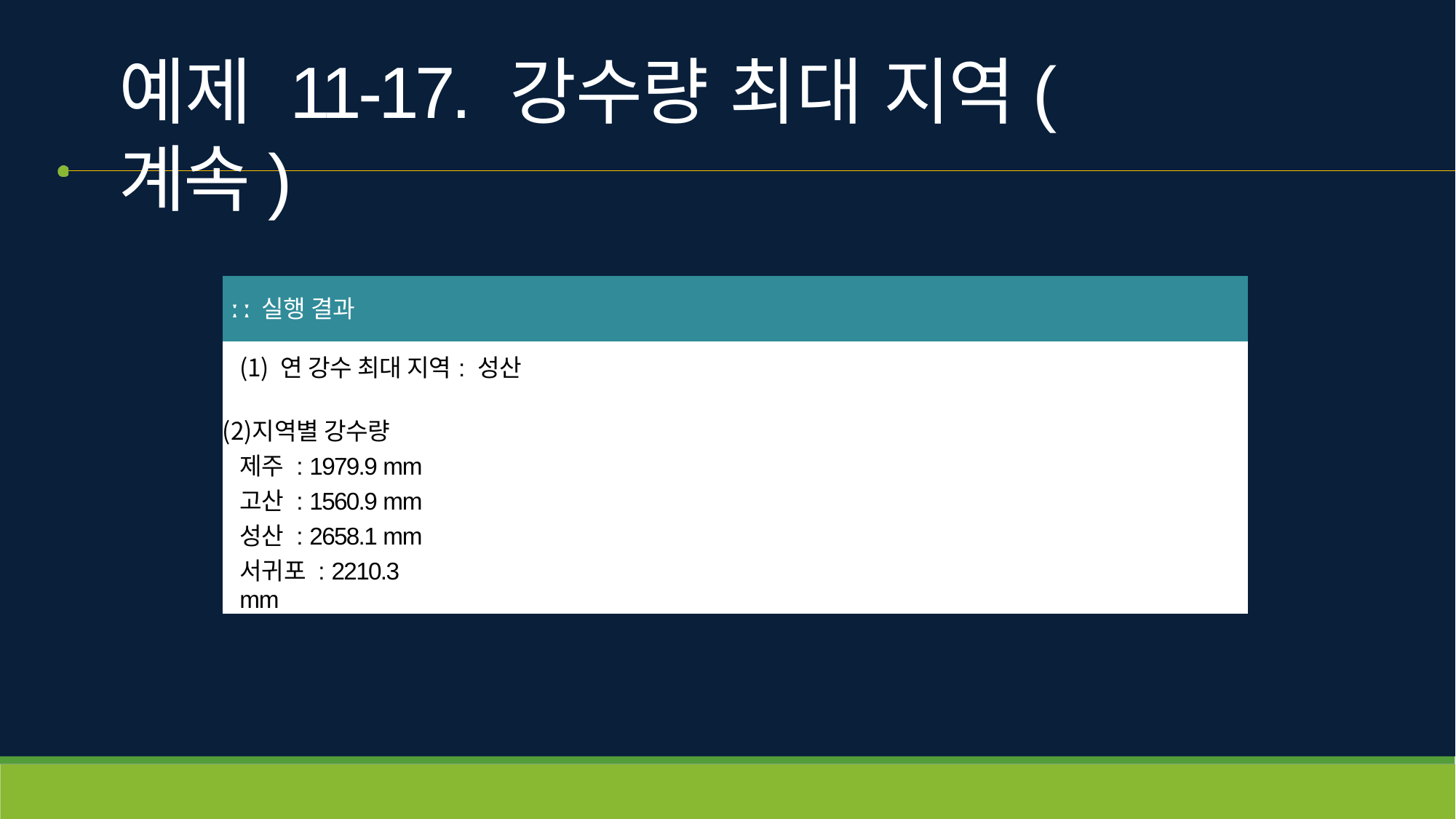

# 예제 11-17. 강수량 최대 지역(계속)

| ː ː 실행 결과 |
| --- |
| 연 강수 최대 지역: 성산 지역별 강수량 제주 : 1979.9 mm 고산 : 1560.9 mm 성산 : 2658.1 mm 서귀포 : 2210.3 mm |